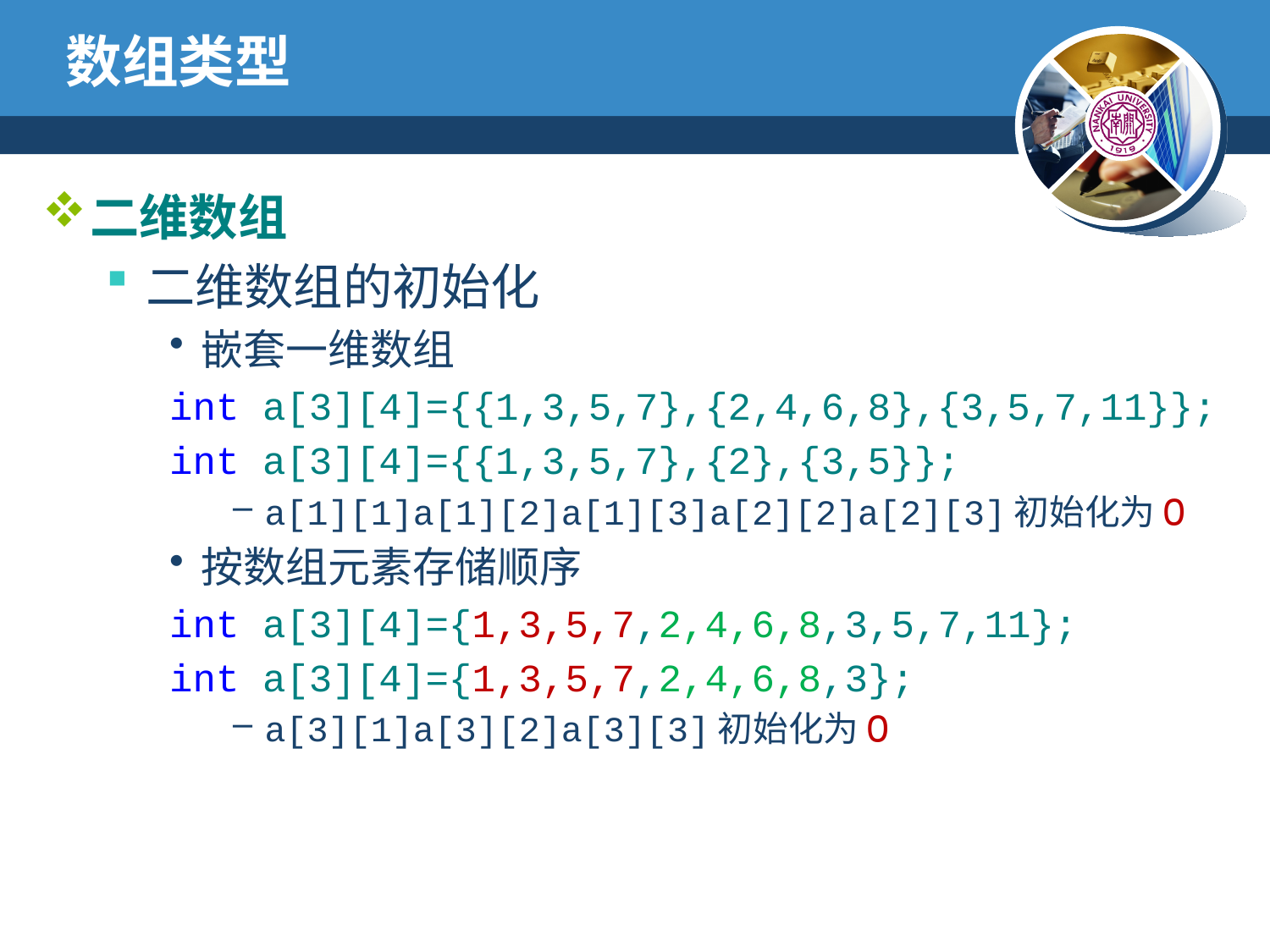

# 数组类型
二维数组
二维数组的初始化
嵌套一维数组
int a[3][4]={{1,3,5,7},{2,4,6,8},{3,5,7,11}};
int a[3][4]={{1,3,5,7},{2},{3,5}};
a[1][1]a[1][2]a[1][3]a[2][2]a[2][3]初始化为0
按数组元素存储顺序
int a[3][4]={1,3,5,7,2,4,6,8,3,5,7,11};
int a[3][4]={1,3,5,7,2,4,6,8,3};
a[3][1]a[3][2]a[3][3]初始化为0